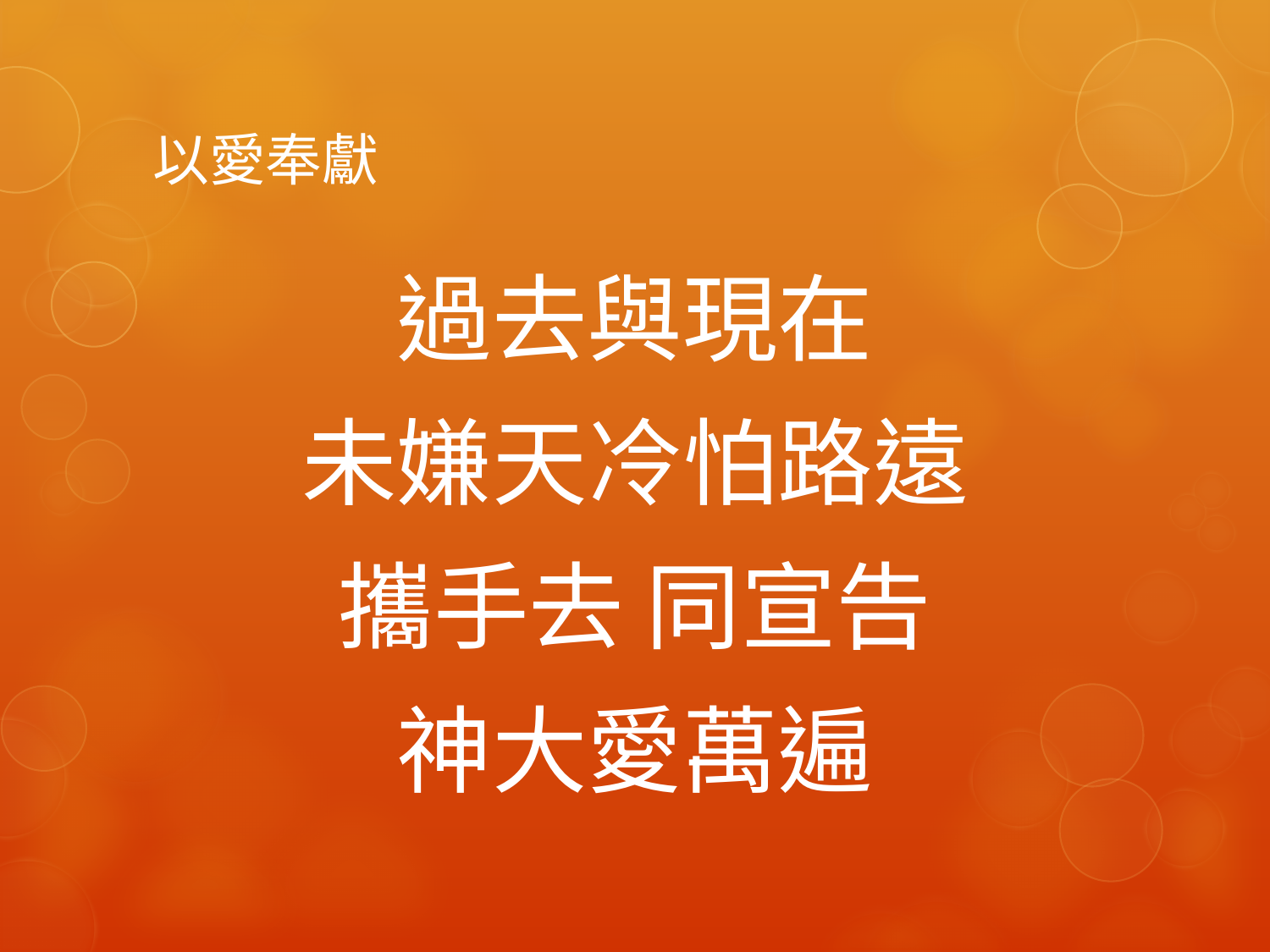

# 以愛奉獻
過去與現在
未嫌天冷怕路遠
攜手去 同宣告
神大愛萬遍